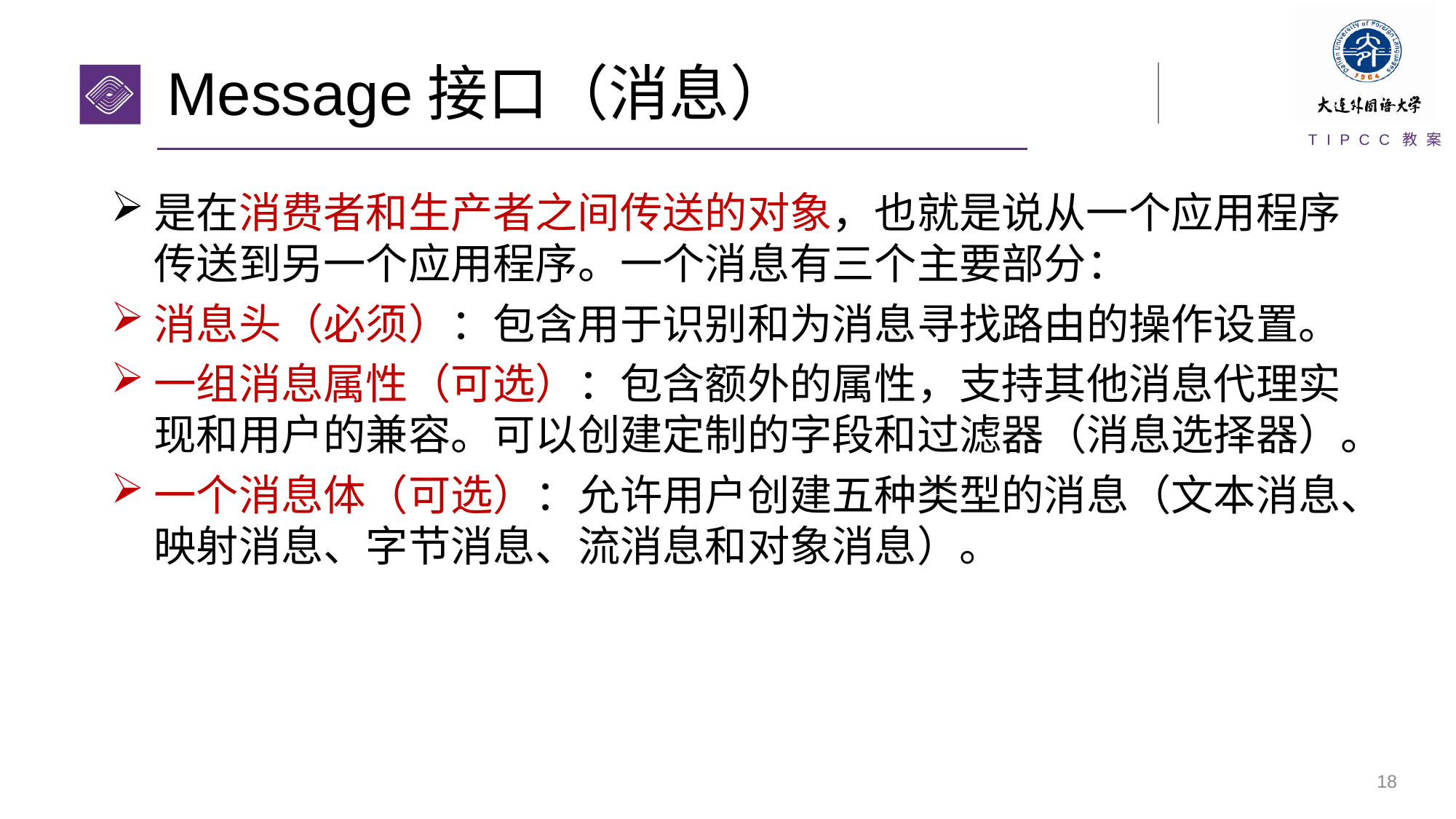

# Message接口（消息）
是在消费者和生产者之间传送的对象，也就是说从一个应用程序传送到另一个应用程序。一个消息有三个主要部分：
消息头（必须）：包含用于识别和为消息寻找路由的操作设置。
一组消息属性（可选）：包含额外的属性，支持其他消息代理实现和用户的兼容。可以创建定制的字段和过滤器（消息选择器）。
一个消息体（可选）：允许用户创建五种类型的消息（文本消息、映射消息、字节消息、流消息和对象消息）。
18